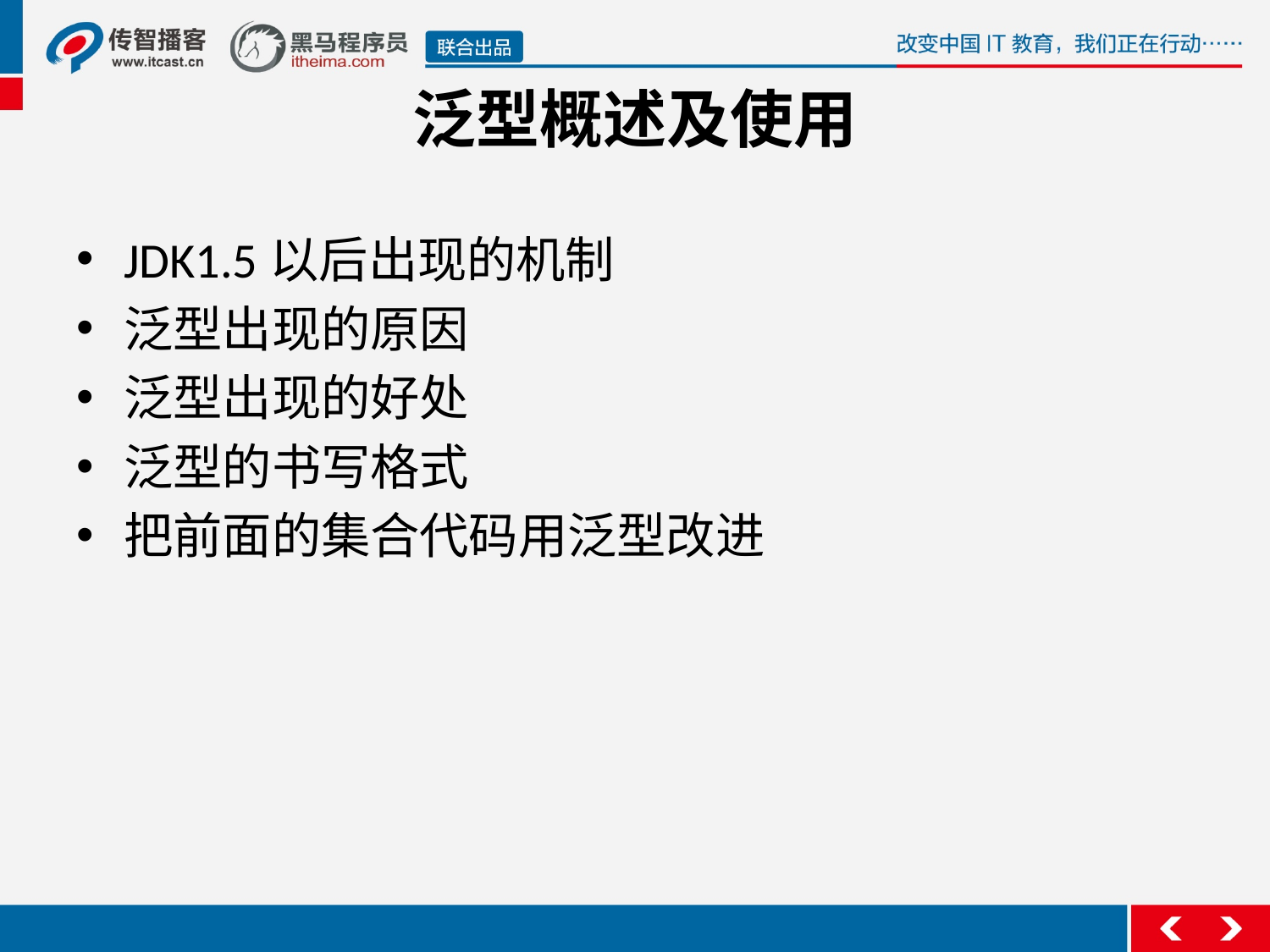

# 泛型概述及使用
JDK1.5以后出现的机制
泛型出现的原因
泛型出现的好处
泛型的书写格式
把前面的集合代码用泛型改进